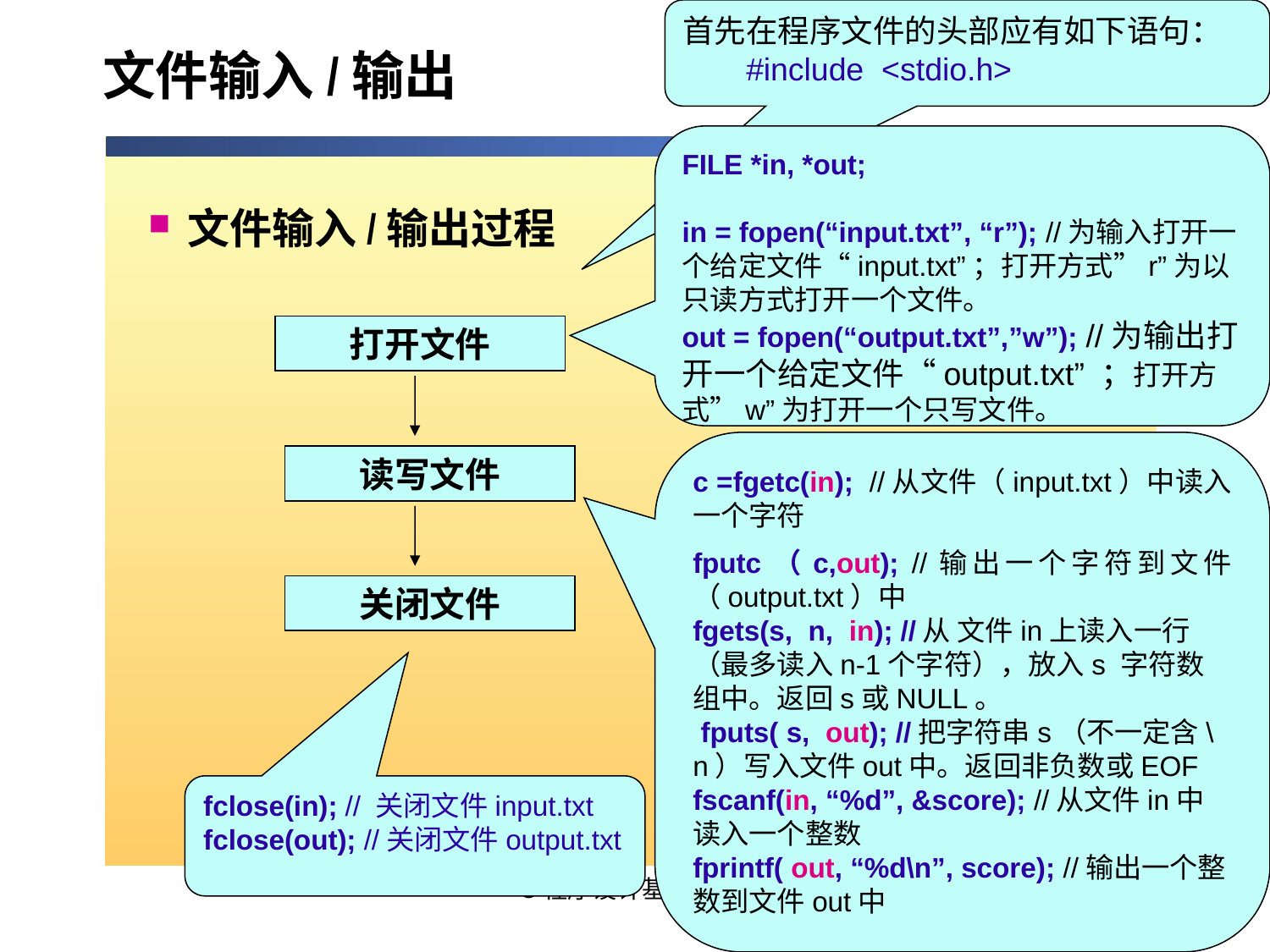

首先在程序文件的头部应有如下语句：
#include  <stdio.h>
# 文件输入/输出
FILE *in, *out;

in = fopen(“input.txt”, “r”); //为输入打开一个给定文件“input.txt”；打开方式”r”为以只读方式打开一个文件。
out = fopen(“output.txt”,”w”); //为输出打开一个给定文件“output.txt” ；打开方式”w”为打开一个只写文件。

文件输入/输出过程
打开文件

读写文件
c =fgetc(in);  //从文件（input.txt）中读入一个字符
fputc（c,out); //输出一个字符到文件（output.txt）中
fgets(s,  n,  in); //从 文件in上读入一行（最多读入n-1个字符），放入s 字符数组中。返回s或NULL。
 fputs( s,  out); //把字符串s（不一定含\n）写入文件out中。返回非负数或EOF
fscanf(in, “%d”, &score); //从文件in中读入一个整数
fprintf( out, “%d\n”, score); //输出一个整数到文件out中

关闭文件
fclose(in); // 关闭文件input.txt
fclose(out); //关闭文件output.txt
C程序设计基础(二)
67